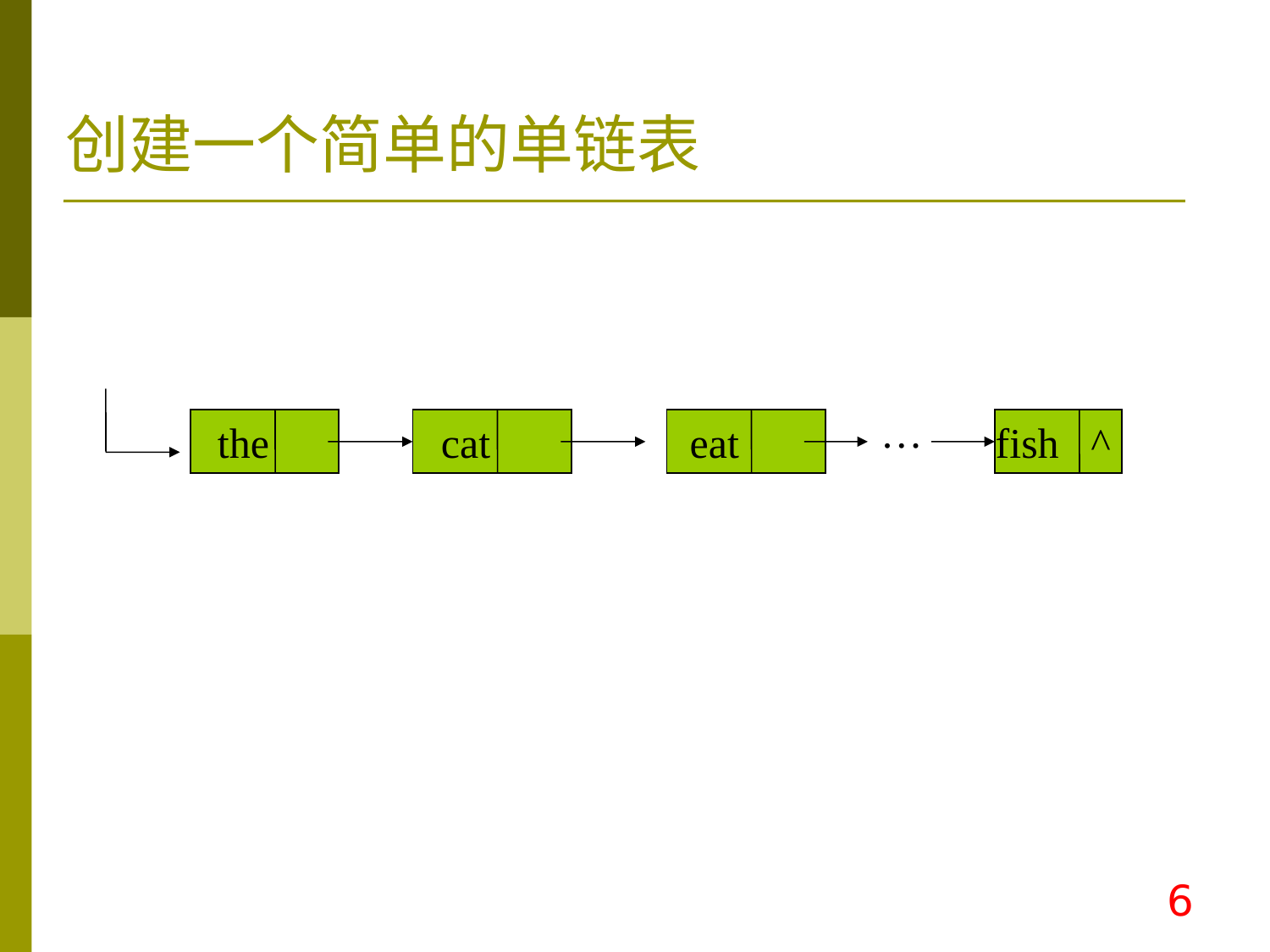

创建一个简单的单链表

…
the

cat

eat

fish   ^

6